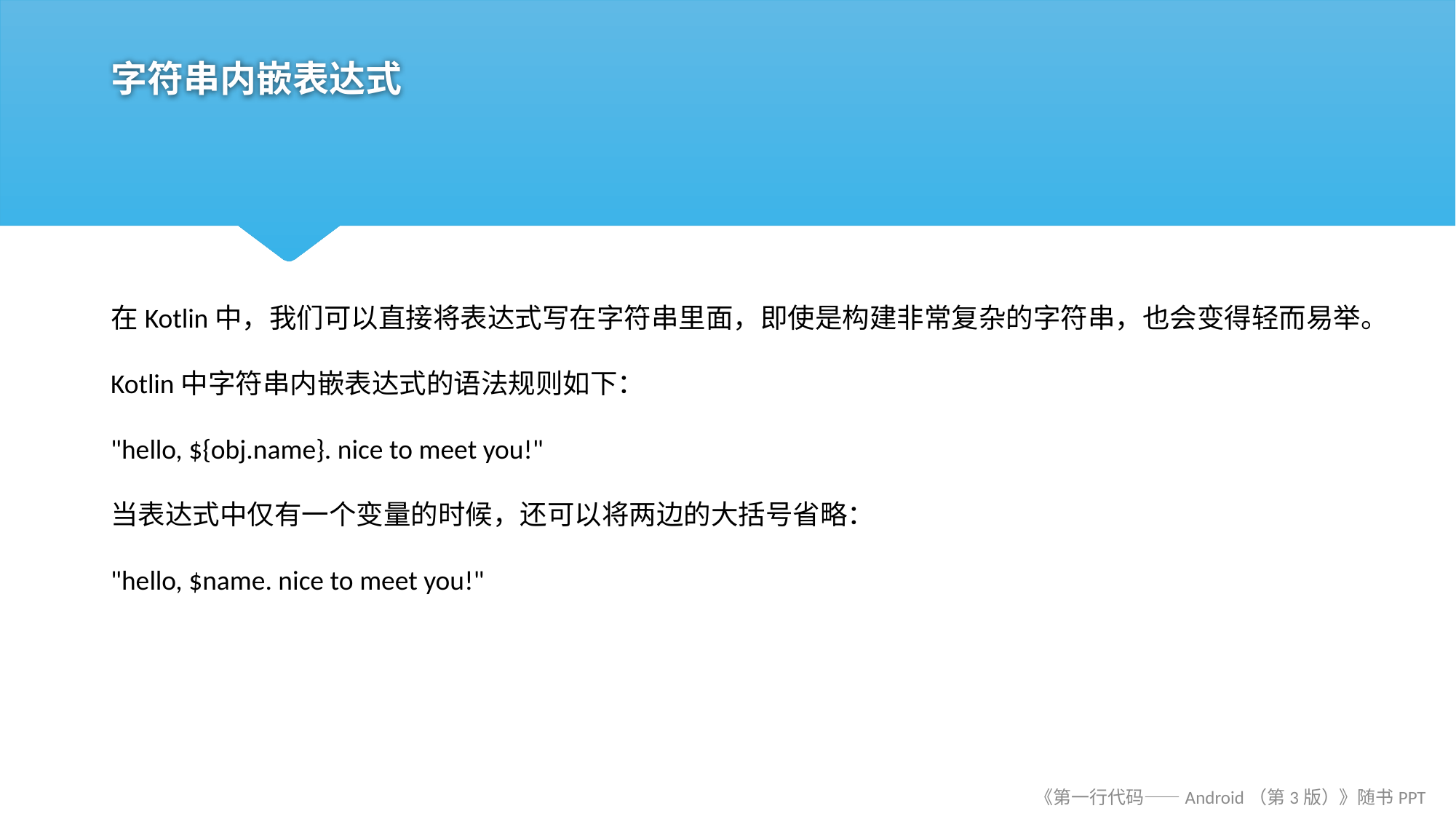

# 字符串内嵌表达式
在Kotlin中，我们可以直接将表达式写在字符串里面，即使是构建非常复杂的字符串，也会变得轻而易举。

Kotlin中字符串内嵌表达式的语法规则如下：

"hello, ${obj.name}. nice to meet you!"

当表达式中仅有一个变量的时候，还可以将两边的大括号省略：

"hello, $name. nice to meet you!"